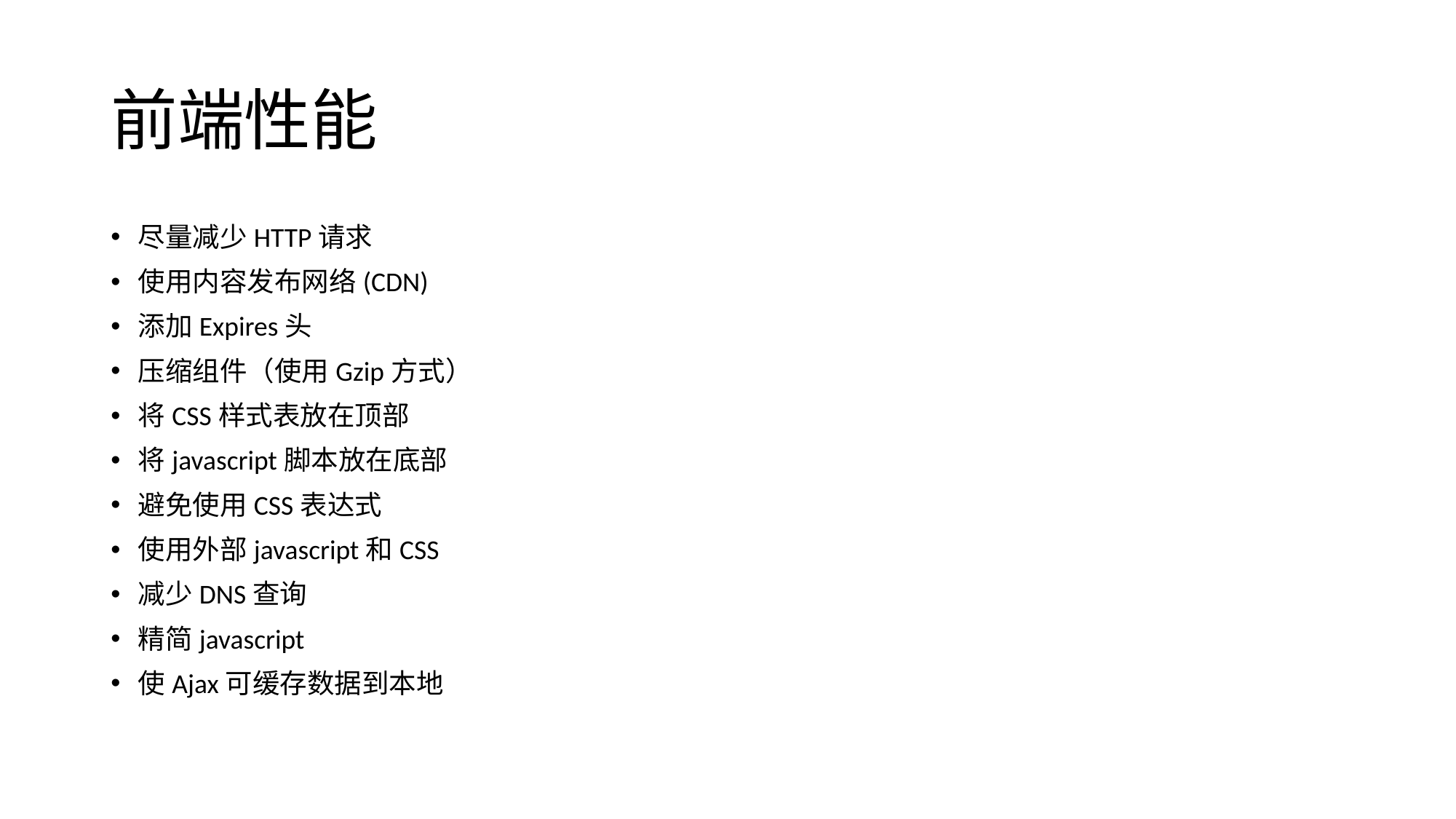

# 前端性能
尽量减少HTTP请求
使用内容发布网络(CDN)
添加Expires头
压缩组件（使用Gzip方式）
将CSS样式表放在顶部
将javascript脚本放在底部
避免使用CSS表达式
使用外部javascript和CSS
减少DNS查询
精简javascript
使Ajax可缓存数据到本地